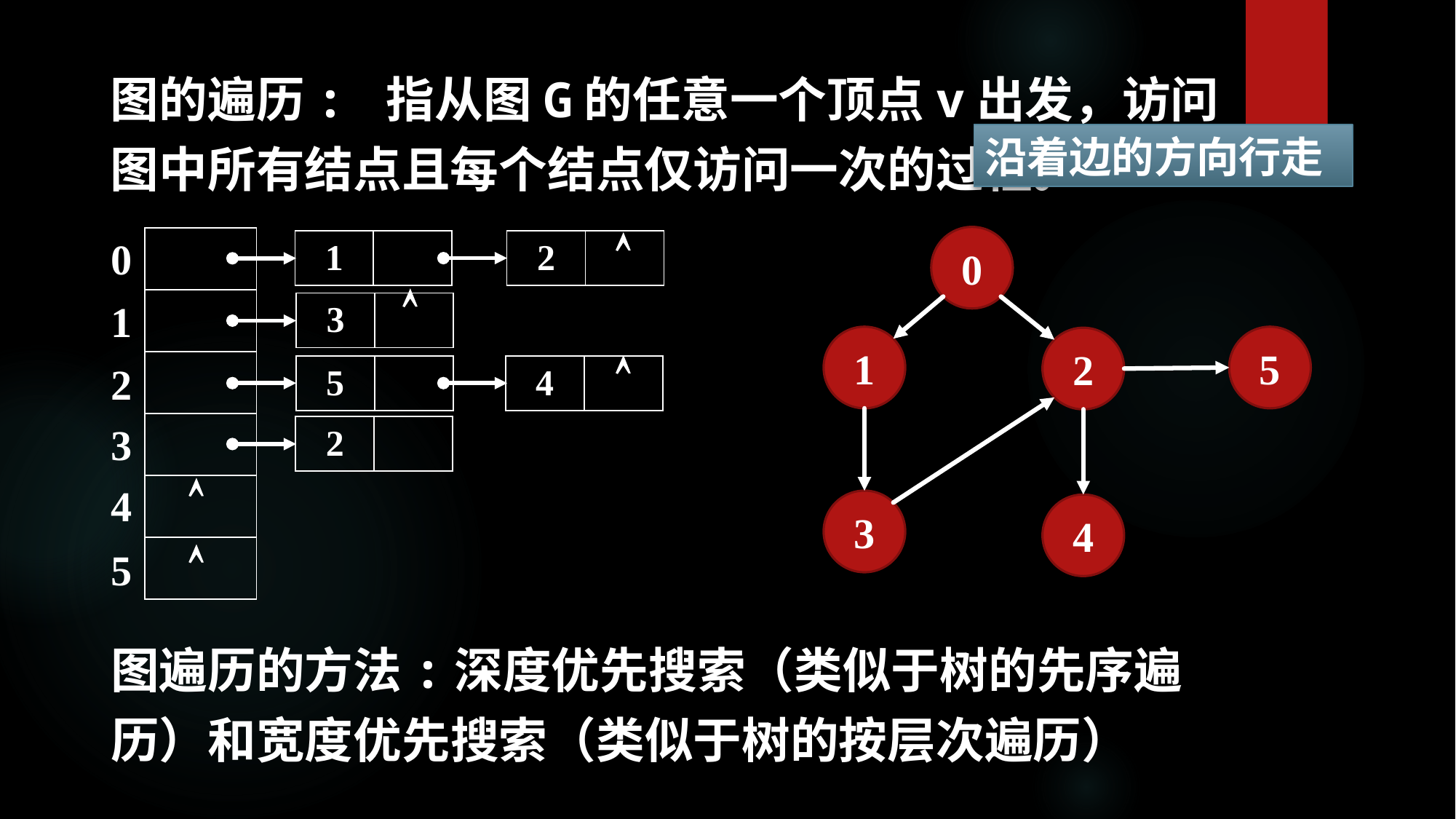

图的遍历: 指从图G的任意一个顶点v出发，访问图中所有结点且每个结点仅访问一次的过程。
沿着边的方向行走
∧
0
0
|  |
| --- |
|  |
|  |
|  |
|  |
|  |
| 1 |  |
| --- | --- |
| 2 |  |
| --- | --- |
∧
1
| 3 |  |
| --- | --- |
5
1
2
∧
2
| 5 |  |
| --- | --- |
| 4 |  |
| --- | --- |
3
| 2 |  |
| --- | --- |
∧
4
3
4
∧
5
图遍历的方法:深度优先搜索（类似于树的先序遍历）和宽度优先搜索（类似于树的按层次遍历）